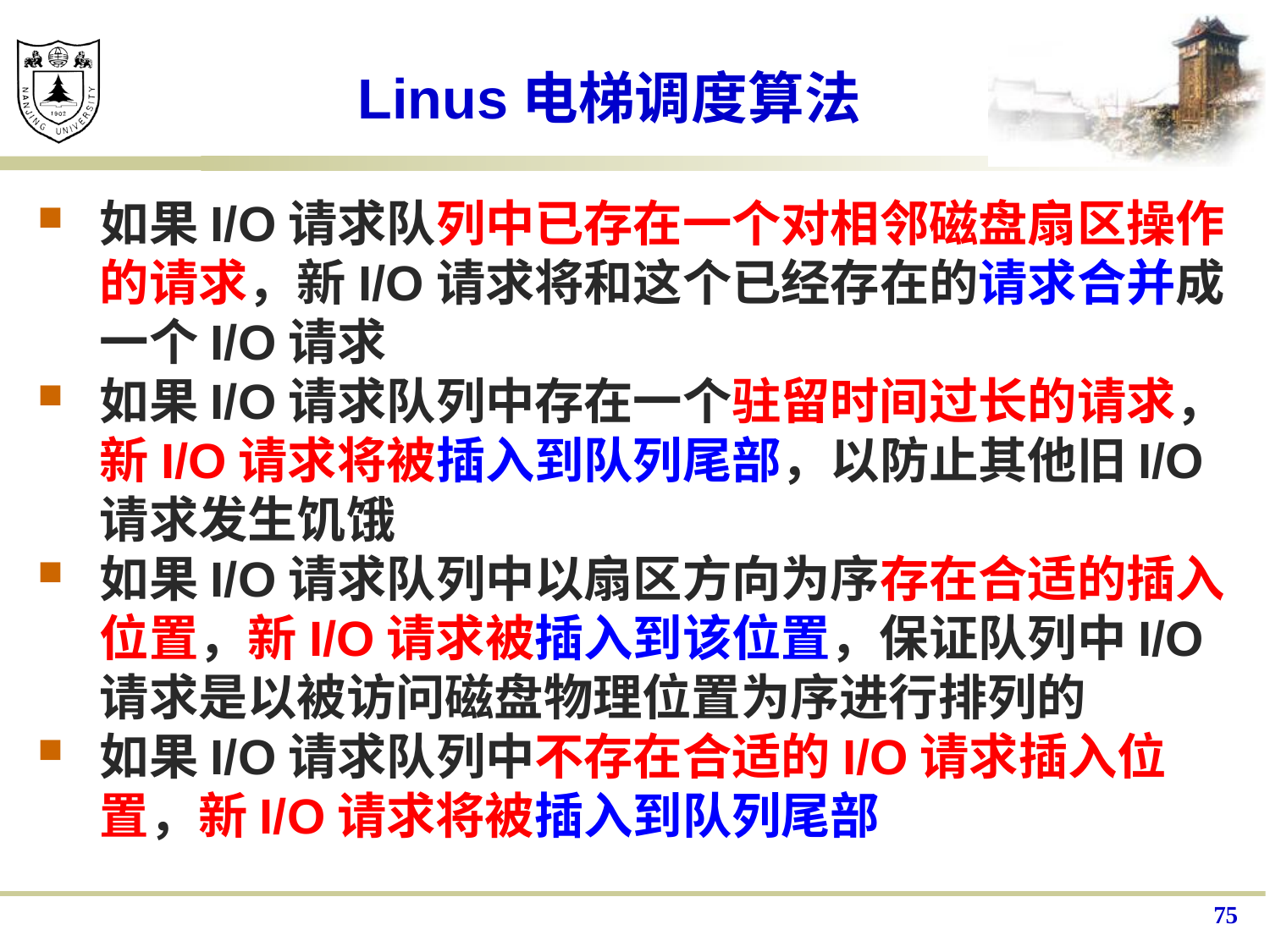

# Linus电梯调度算法
如果I/O请求队列中已存在一个对相邻磁盘扇区操作的请求，新I/O请求将和这个已经存在的请求合并成一个I/O请求
如果I/O请求队列中存在一个驻留时间过长的请求，新I/O请求将被插入到队列尾部，以防止其他旧I/O请求发生饥饿
如果I/O请求队列中以扇区方向为序存在合适的插入位置，新I/O请求被插入到该位置，保证队列中I/O请求是以被访问磁盘物理位置为序进行排列的
如果I/O请求队列中不存在合适的I/O请求插入位置，新I/O请求将被插入到队列尾部

75